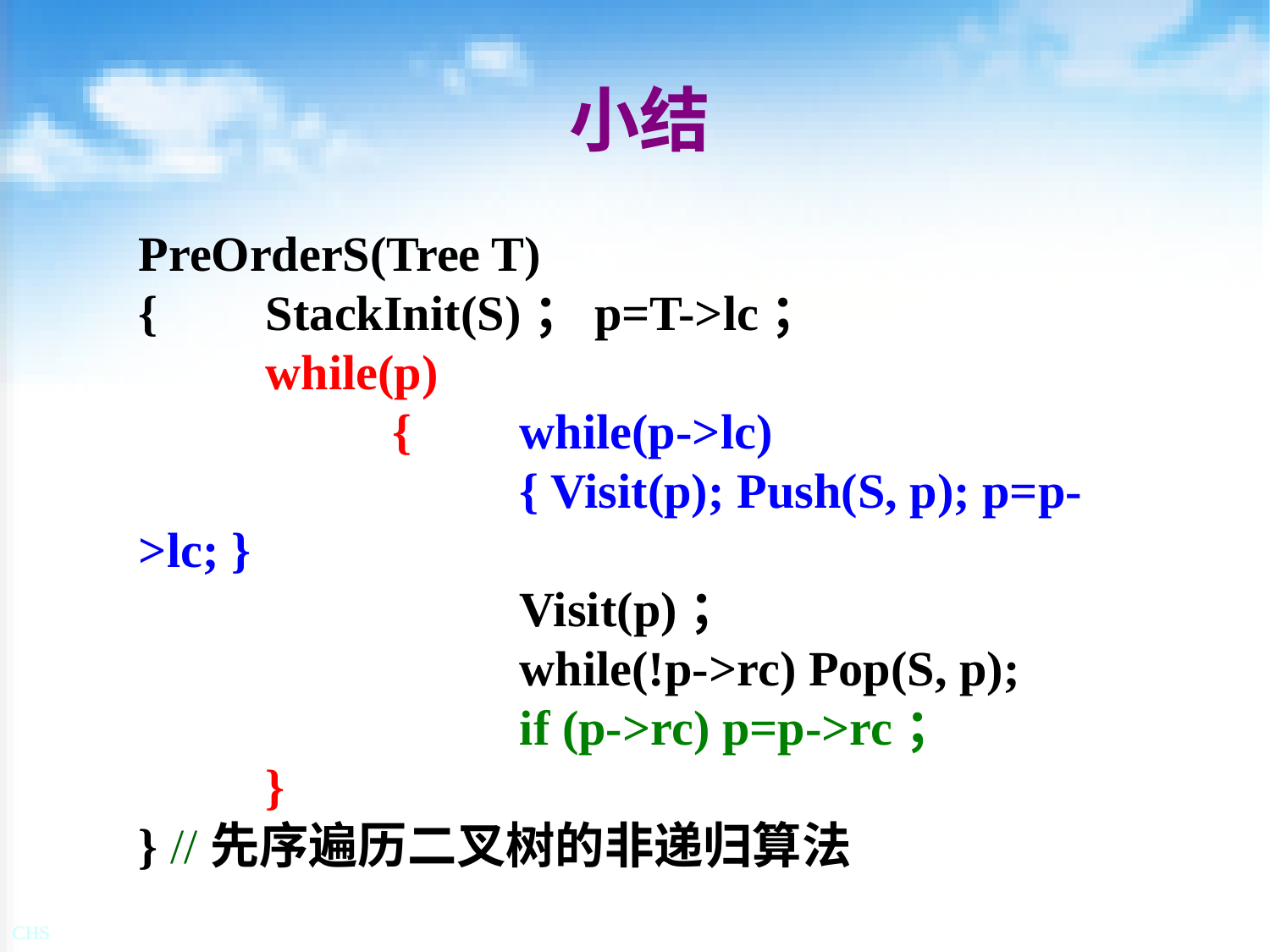

# 小结
PreOrderS(Tree T)
{	StackInit(S)；p=T->lc；
	while(p)
		{	while(p->lc)
			{ Visit(p); Push(S, p); p=p->lc; }
			Visit(p)；
			while(!p->rc) Pop(S, p);
			if (p->rc) p=p->rc；
	}
} //先序遍历二叉树的非递归算法
94